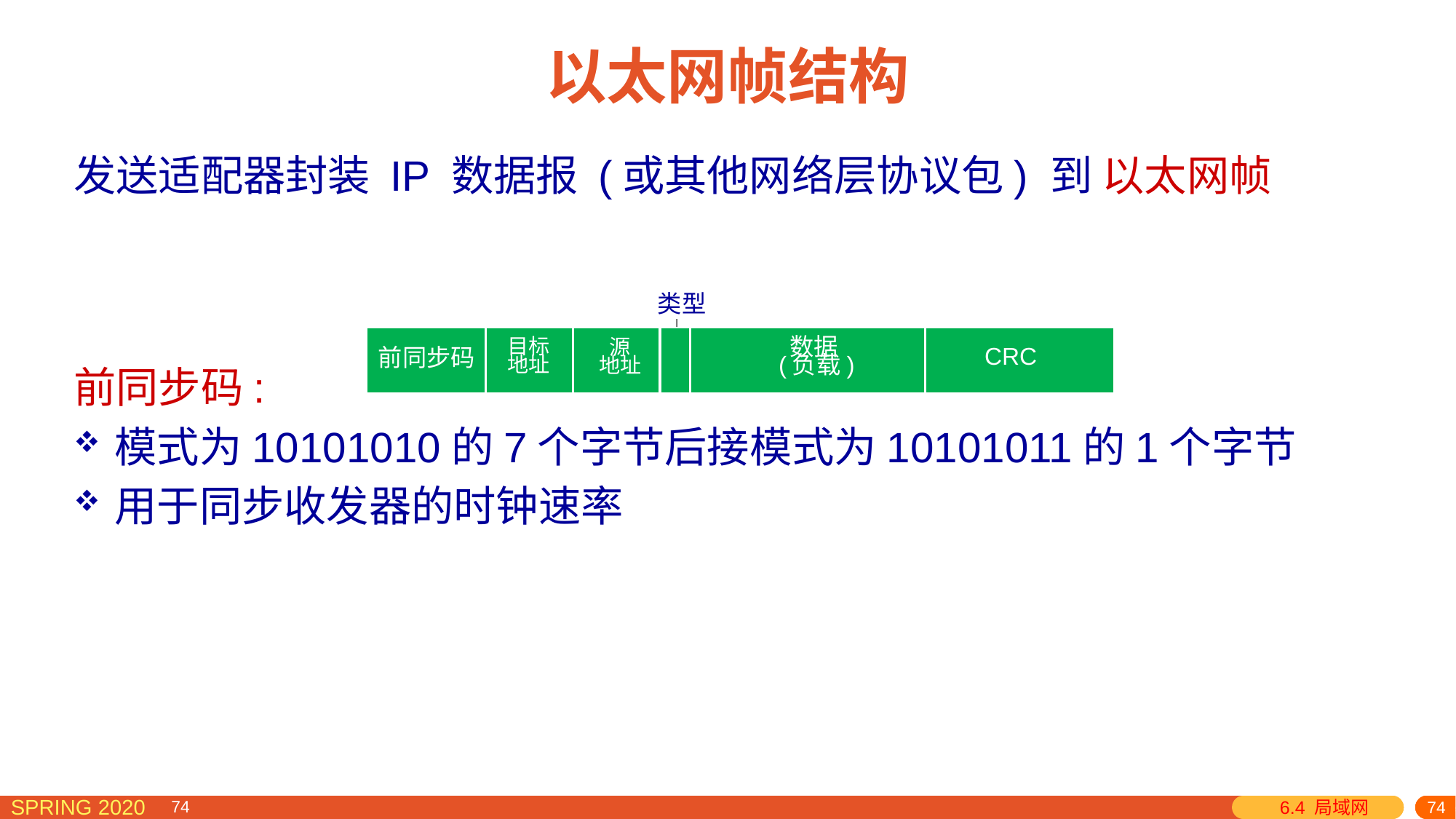

# 以太网帧结构
发送适配器封装 IP 数据报 (或其他网络层协议包) 到 以太网帧

前同步码:
模式为10101010的7个字节后接模式为10101011的1个字节
用于同步收发器的时钟速率
类型

目标
地址
源
地址
数据
(负载)
CRC
前同步码
6.4 局域网